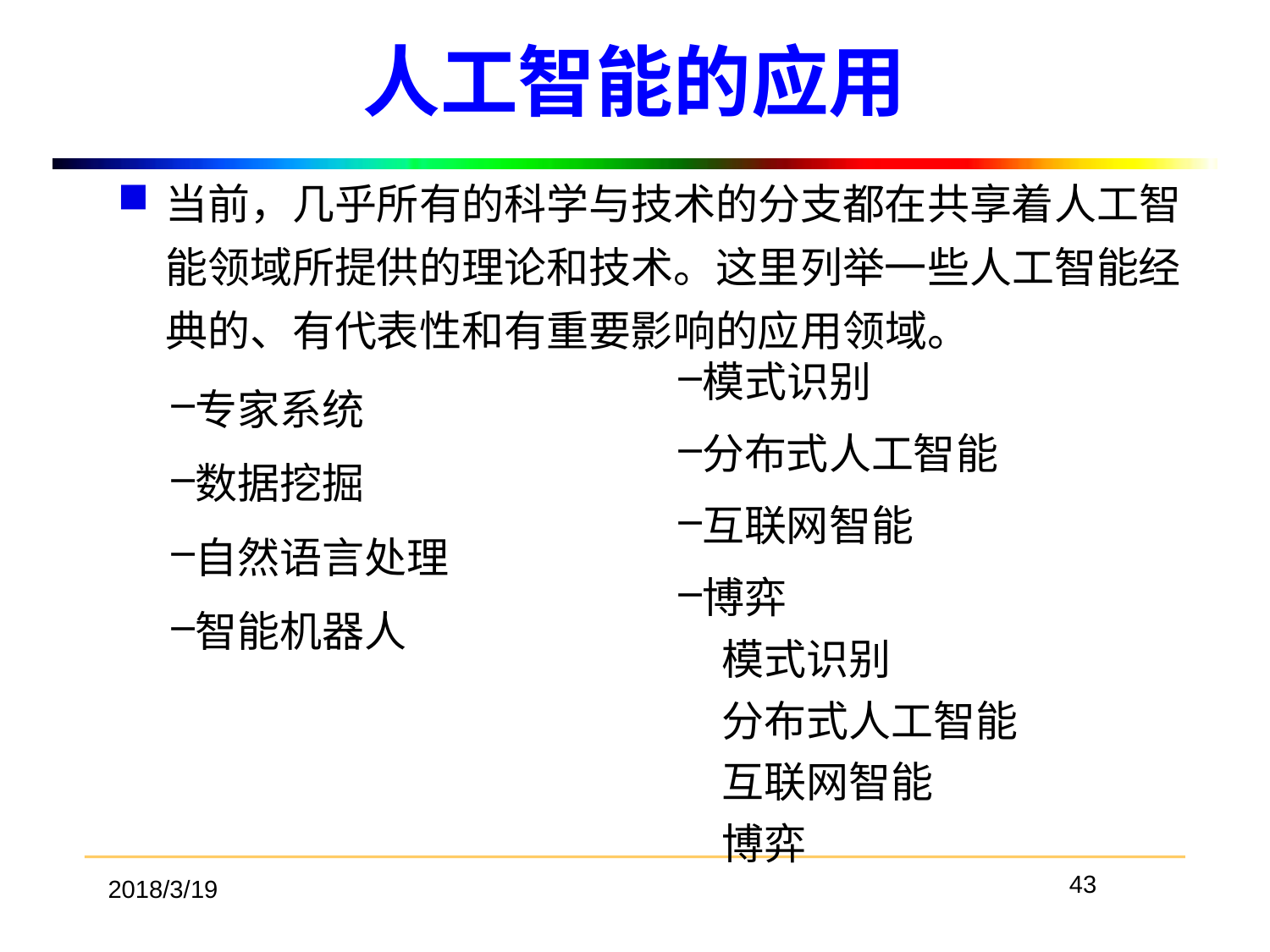

# 人工智能的应用
当前，几乎所有的科学与技术的分支都在共享着人工智能领域所提供的理论和技术。这里列举一些人工智能经典的、有代表性和有重要影响的应用领域。
模式识别
分布式人工智能
互联网智能
博弈

专家系统
数据挖掘
自然语言处理
智能机器人

模式识别
分布式人工智能
互联网智能
博弈
43
2018/3/19